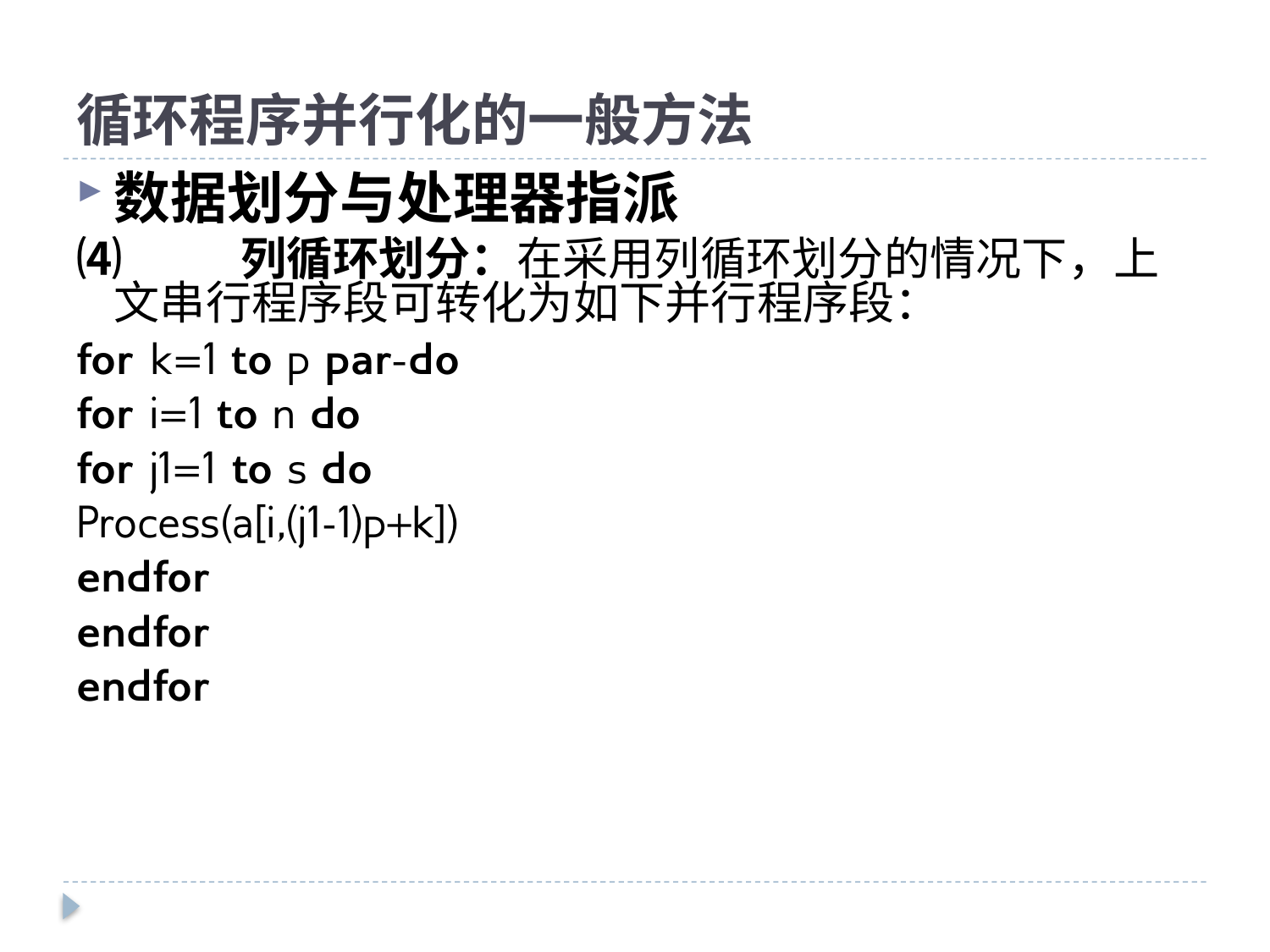

# 循环程序并行化的一般方法
数据划分与处理器指派
⑷	列循环划分：在采用列循环划分的情况下，上文串行程序段可转化为如下并行程序段：
for k=1 to p par-do
for i=1 to n do
for j1=1 to s do
Process(a[i,(j1-1)p+k])
endfor
endfor
endfor